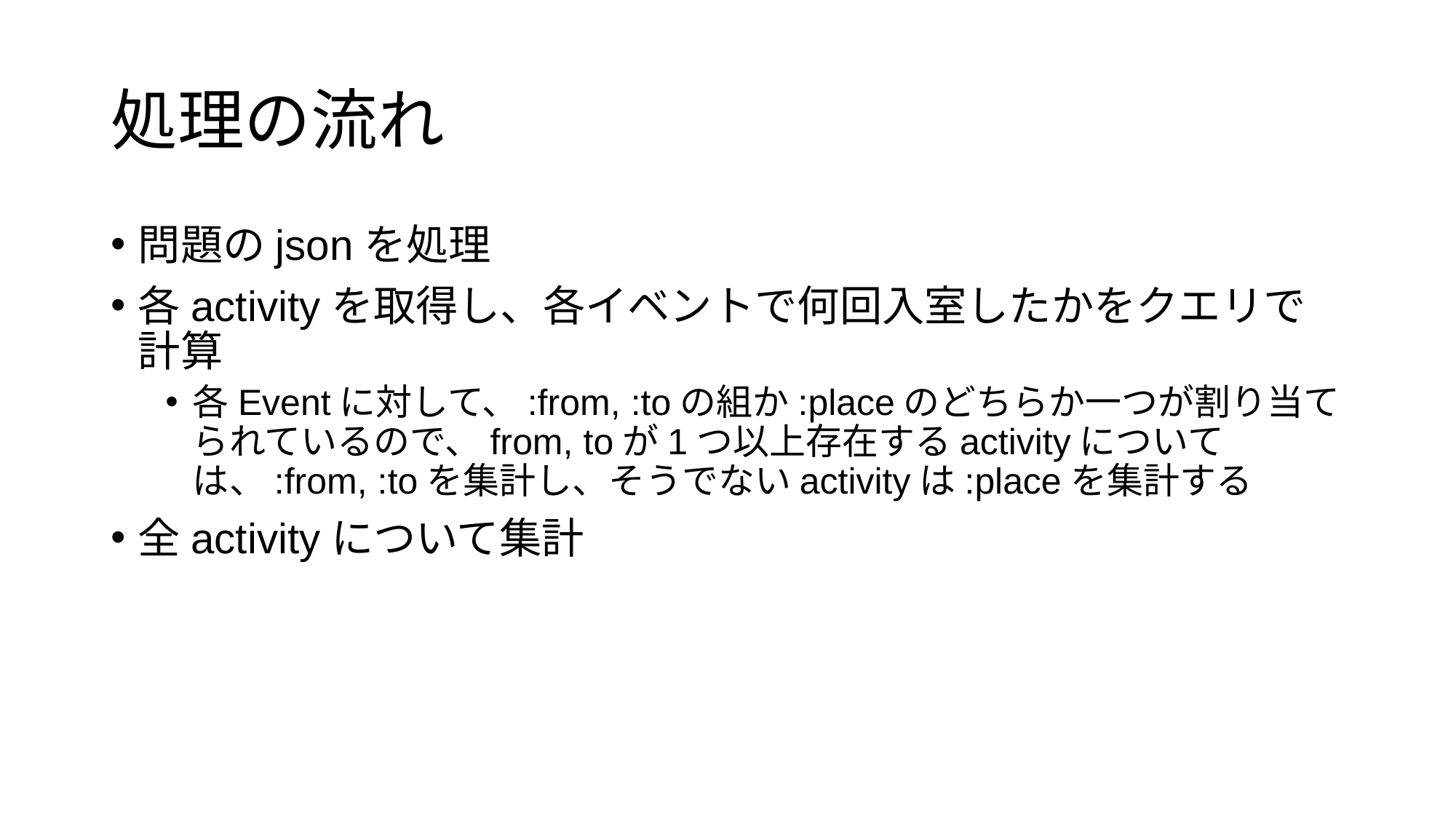

# 処理の流れ
問題のjsonを処理
各activityを取得し、各イベントで何回入室したかをクエリで
計算
各Eventに対して、:from, :toの組か:placeのどちらか一つが割り当てられているので、from, toが1つ以上存在するactivityについては、:from, :toを集計し、そうでないactivityは:placeを集計する
全activityについて集計